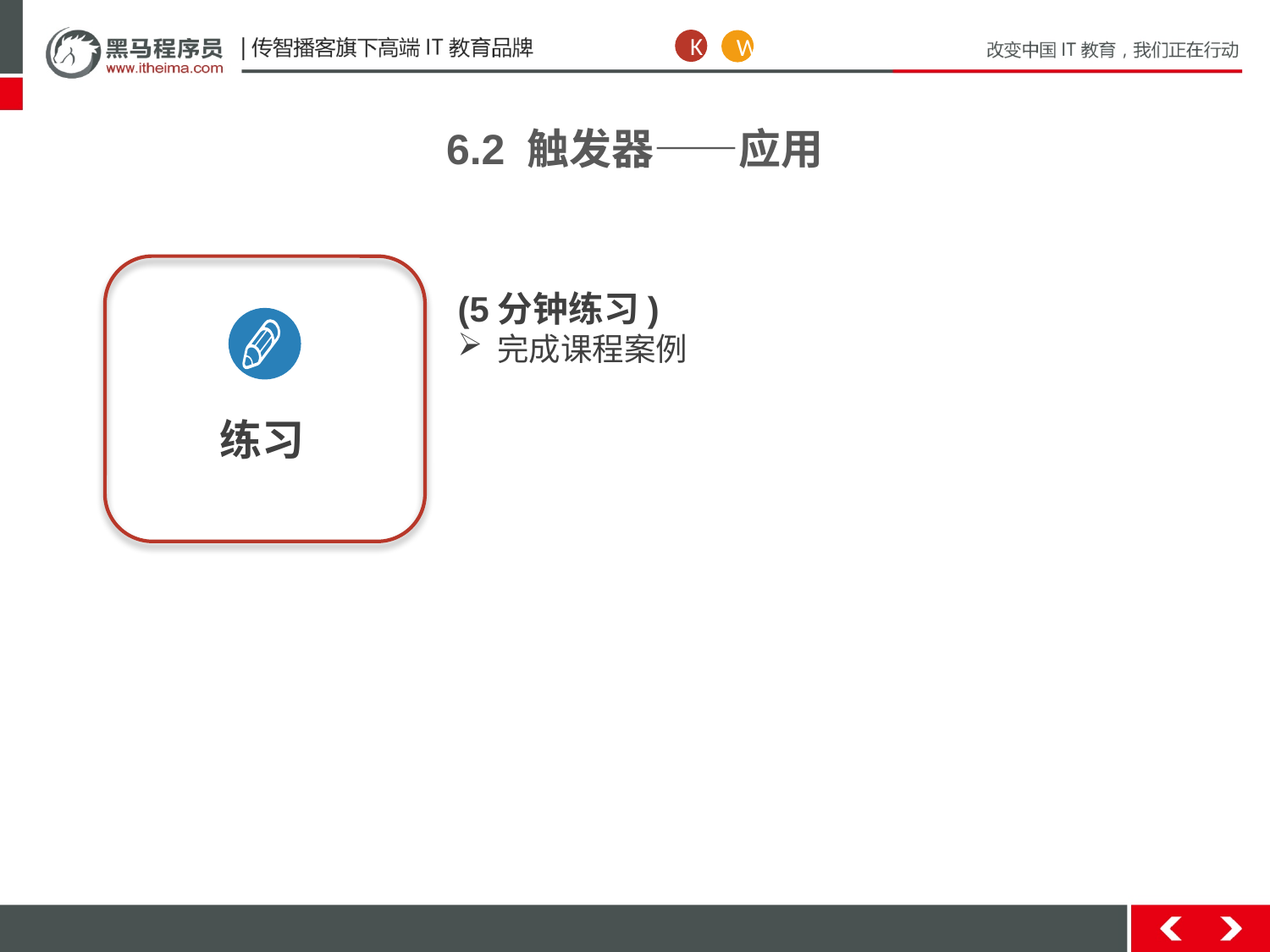

K
W
6.2 触发器——应用

练习
(5分钟练习)
完成课程案例